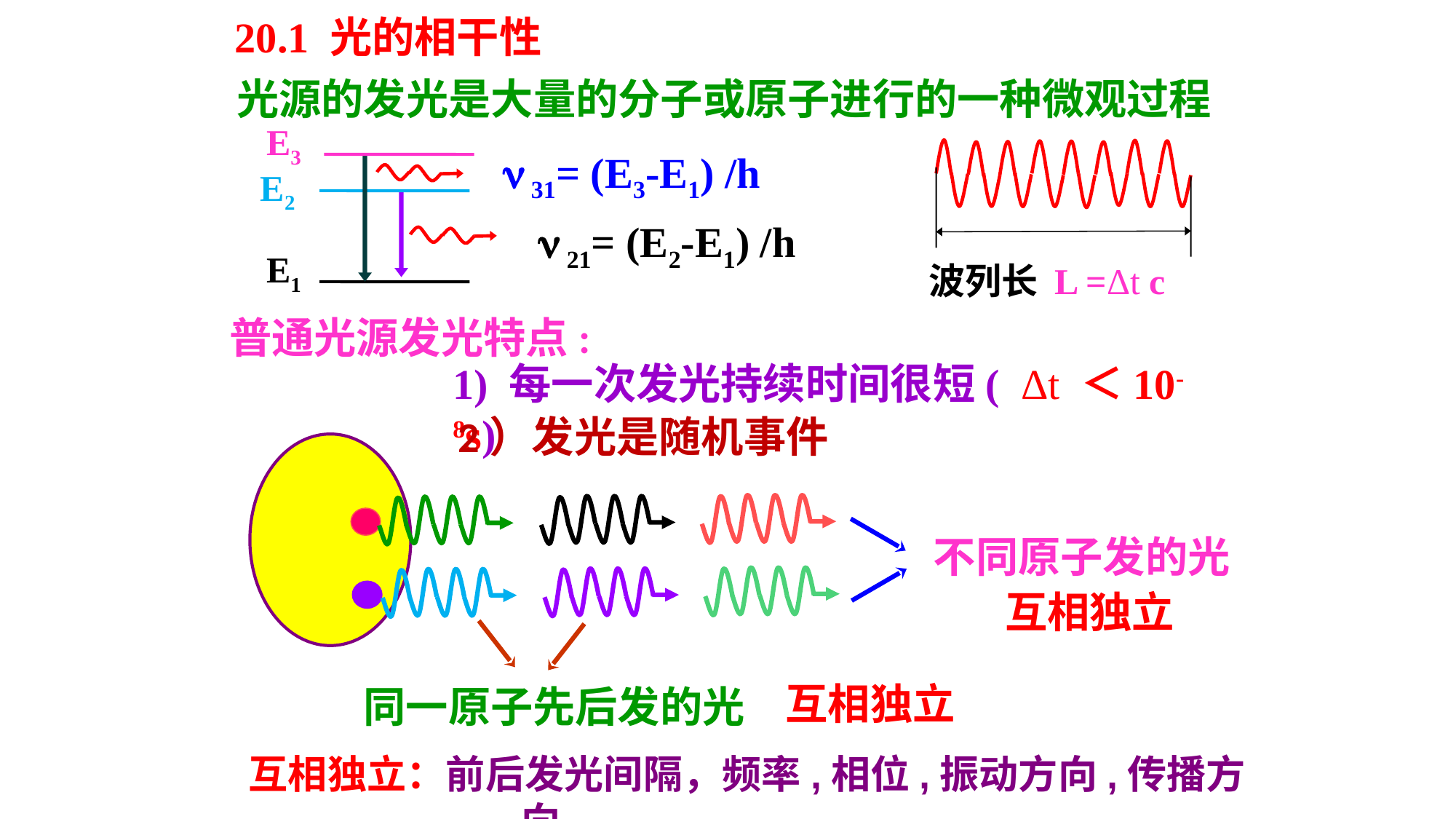

20.1 光的相干性
光源的发光是大量的分子或原子进行的一种微观过程
E3

ν 31= (E3-E1) /h

E2

ν 21= (E2-E1) /h

E1
波列长 L =Δt c

普通光源发光特点:
1) 每一次发光持续时间很短( Δt ＜10-8s)
2）发光是随机事件

不同原子发的光
互相独立

互相独立
同一原子先后发的光
互相独立：前后发光间隔，频率,相位,振动方向,传播方向